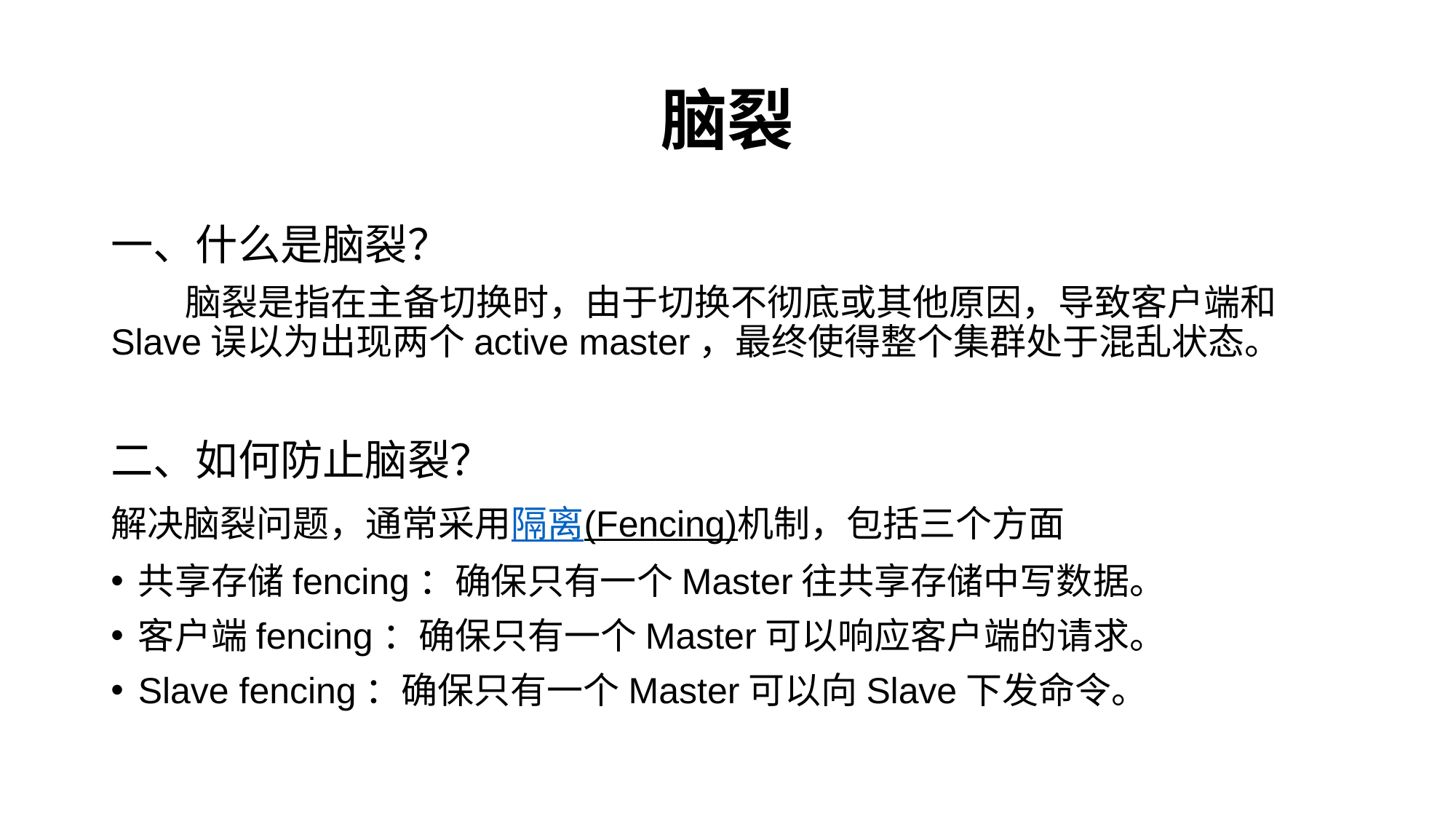

# 脑裂
一、什么是脑裂？
        脑裂是指在主备切换时，由于切换不彻底或其他原因，导致客户端和Slave误以为出现两个active master，最终使得整个集群处于混乱状态。

二、如何防止脑裂？
解决脑裂问题，通常采用隔离(Fencing)机制，包括三个方面
共享存储fencing：确保只有一个Master往共享存储中写数据。
客户端fencing：确保只有一个Master可以响应客户端的请求。
Slave fencing：确保只有一个Master可以向Slave下发命令。